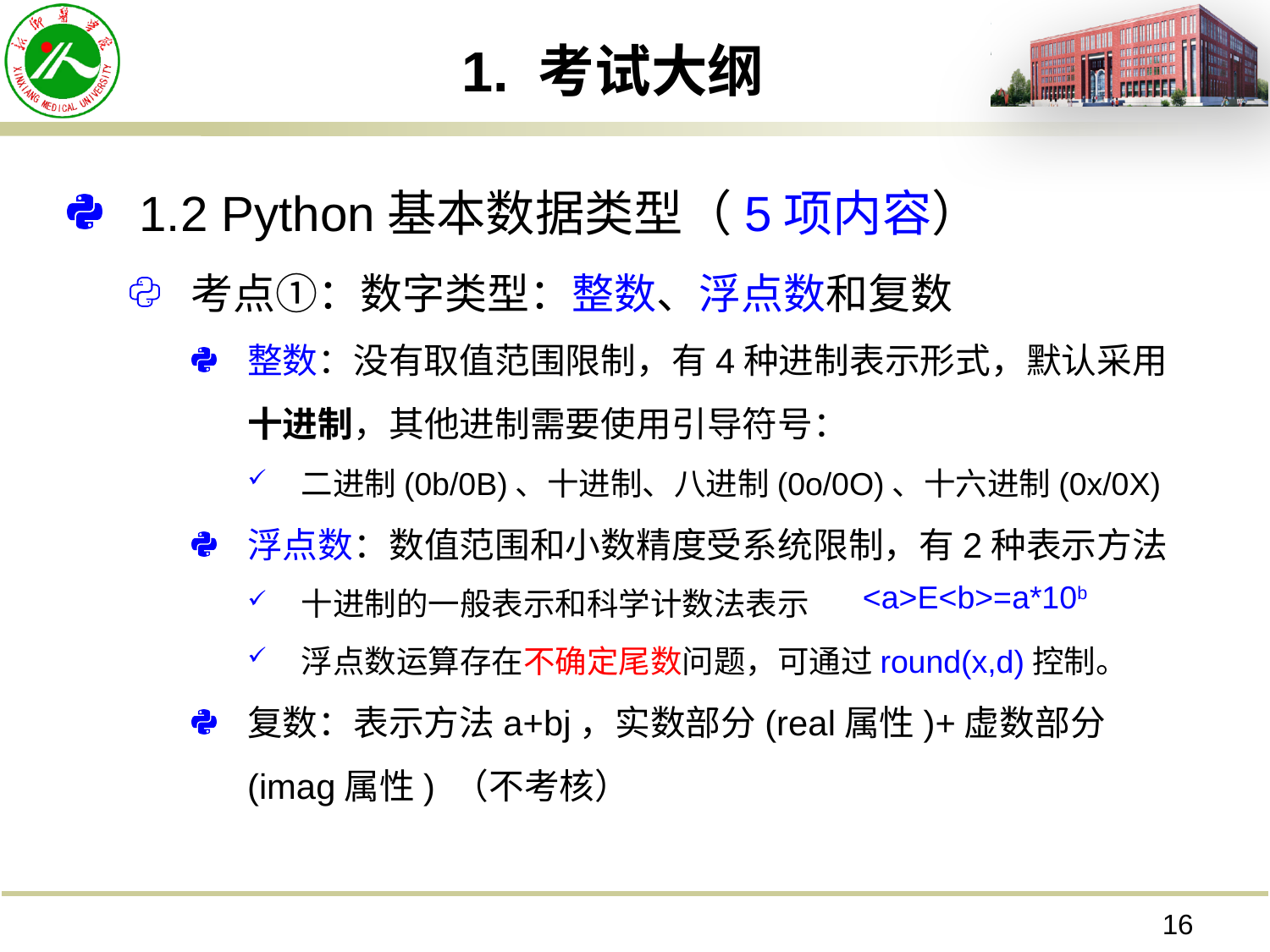

# 1. 考试大纲
1.2 Python基本数据类型（5项内容）
考点①：数字类型：整数、浮点数和复数
整数：没有取值范围限制，有4种进制表示形式，默认采用十进制，其他进制需要使用引导符号：
二进制(0b/0B)、十进制、八进制(0o/0O)、十六进制(0x/0X)
浮点数：数值范围和小数精度受系统限制，有2种表示方法
十进制的一般表示和科学计数法表示
浮点数运算存在不确定尾数问题，可通过round(x,d)控制。
复数：表示方法a+bj，实数部分(real属性)+虚数部分(imag属性) （不考核）
<a>E<b>=a*10b
16